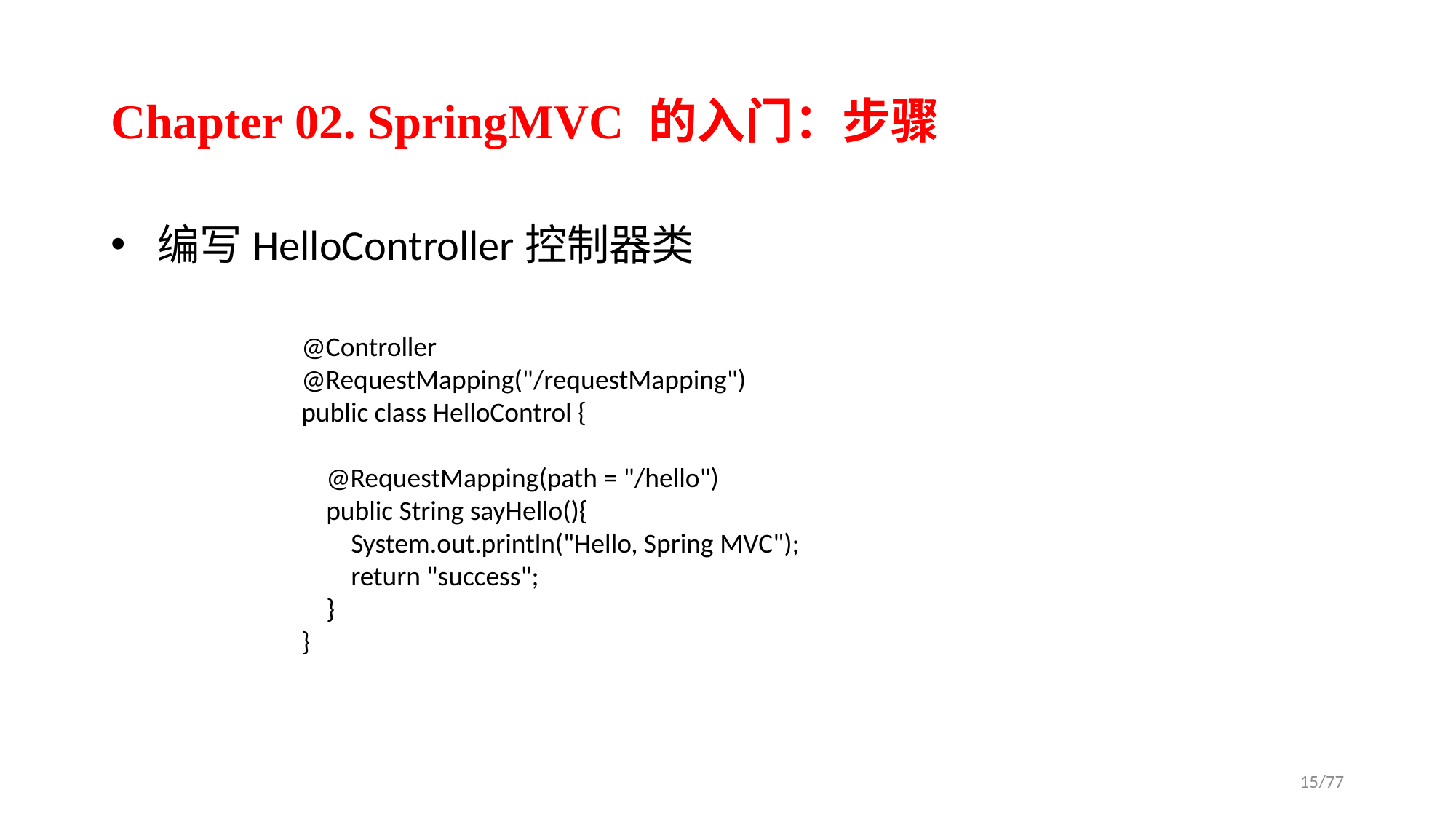

# Chapter 02. SpringMVC 的入门：步骤
 编写HelloController控制器类
@Controller
@RequestMapping("/requestMapping")
public class HelloControl {

    @RequestMapping(path = "/hello")
    public String sayHello(){
        System.out.println("Hello, Spring MVC");
        return "success";
    }
}
15